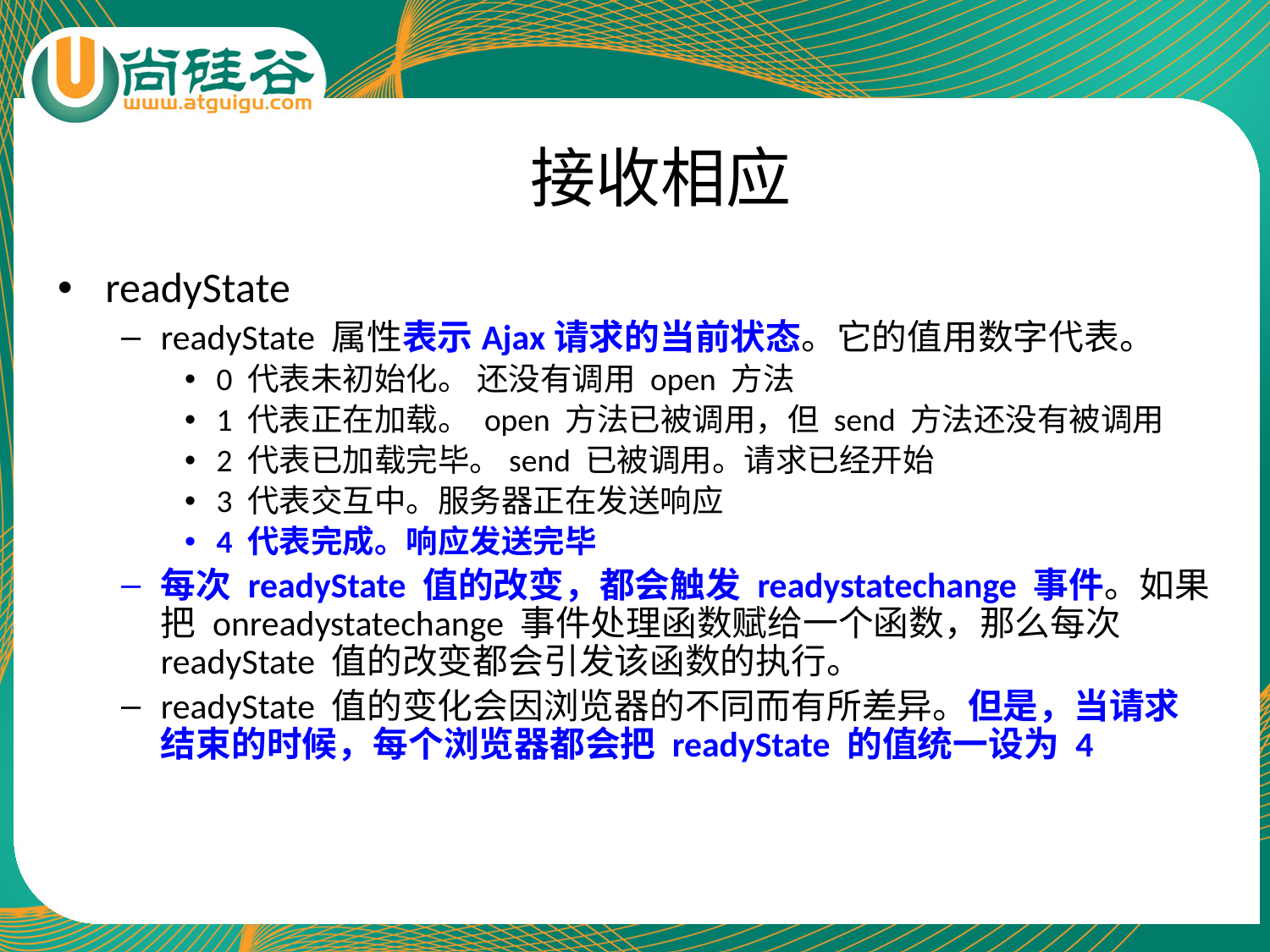

# 接收相应
readyState
readyState 属性表示Ajax请求的当前状态。它的值用数字代表。
0 代表未初始化。 还没有调用 open 方法
1 代表正在加载。 open 方法已被调用，但 send 方法还没有被调用
2 代表已加载完毕。send 已被调用。请求已经开始
3 代表交互中。服务器正在发送响应
4 代表完成。响应发送完毕
每次 readyState 值的改变，都会触发 readystatechange 事件。如果把 onreadystatechange 事件处理函数赋给一个函数，那么每次 readyState 值的改变都会引发该函数的执行。
readyState 值的变化会因浏览器的不同而有所差异。但是，当请求结束的时候，每个浏览器都会把 readyState 的值统一设为 4